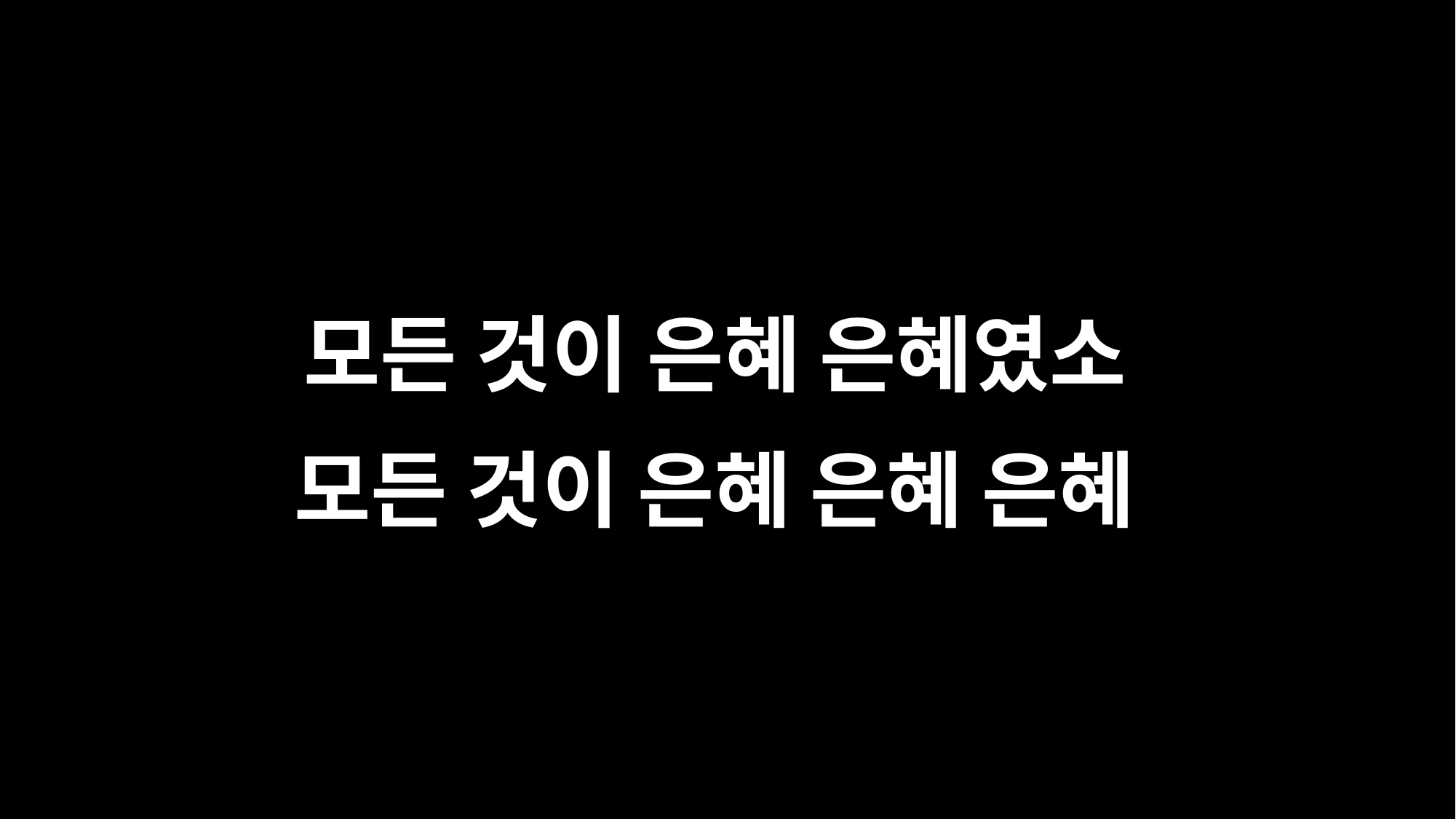

모든 것이 은혜 은혜였소
모든 것이 은혜 은혜 은혜